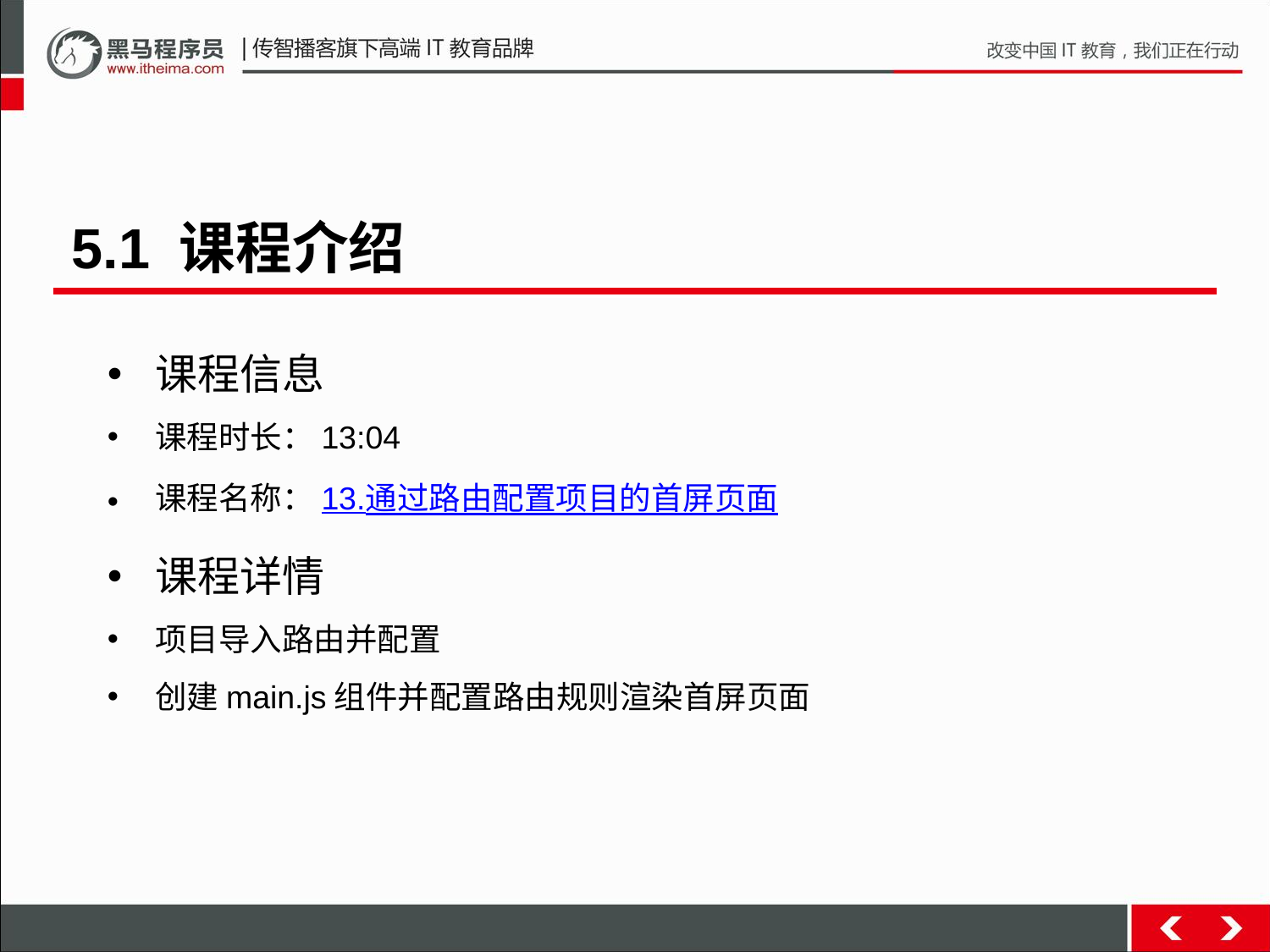

5.1 课程介绍
课程信息
课程时长：13:04
课程名称：13.通过路由配置项目的首屏页面
课程详情
项目导入路由并配置
创建main.js组件并配置路由规则渲染首屏页面